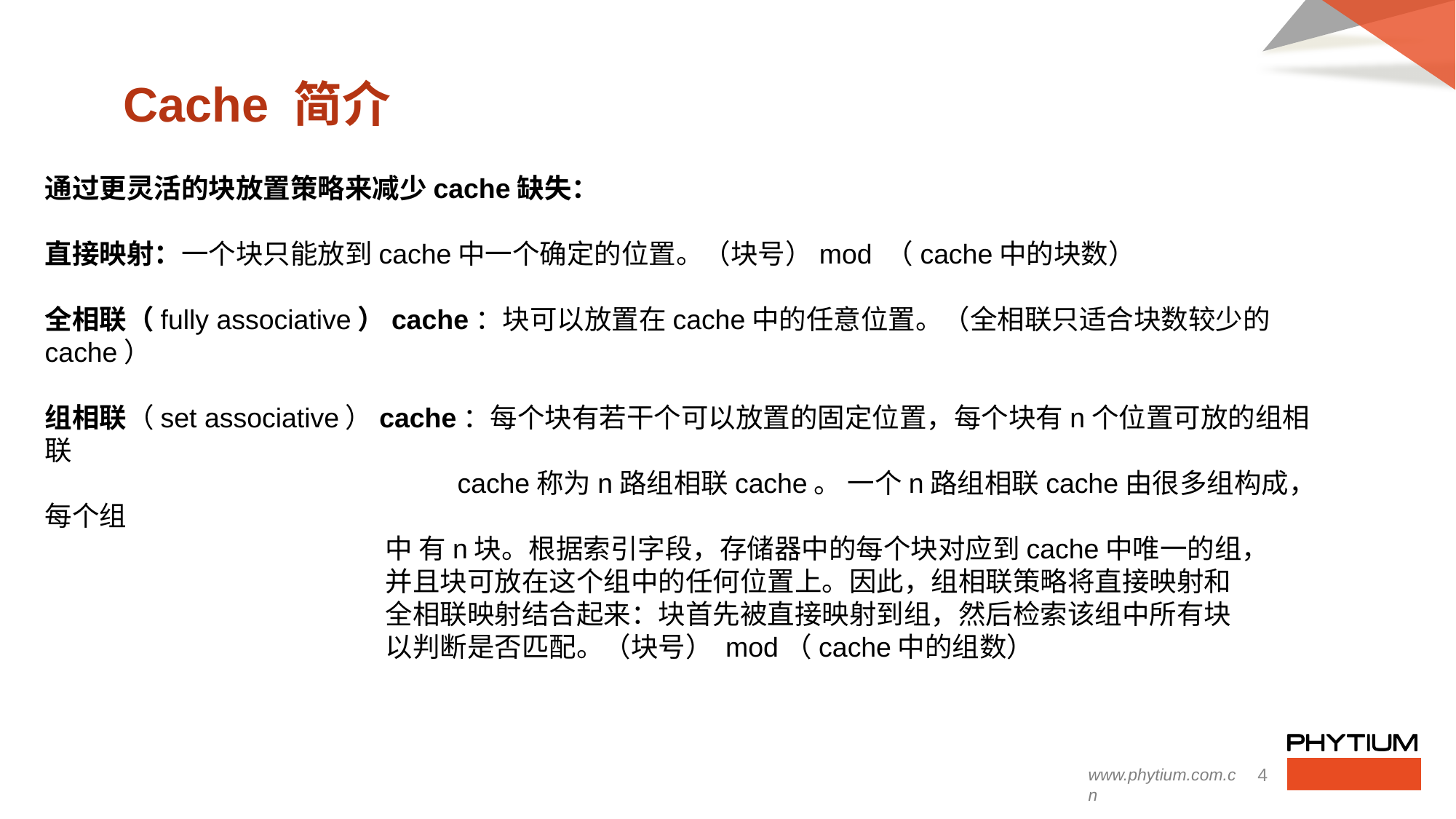

Cache 简介
通过更灵活的块放置策略来减少cache缺失：

直接映射：一个块只能放到cache中一个确定的位置。（块号）mod （cache中的块数）

全相联（fully associative）cache：块可以放置在cache中的任意位置。（全相联只适合块数较少的cache）

组相联（set associative）cache：每个块有若干个可以放置的固定位置，每个块有n个位置可放的组相联
                                                      cache称为n路组相联cache。 一个n路组相联cache由很多组构成，每个组
                                                      中 有n块。根据索引字段，存储器中的每个块对应到cache中唯一的组，
                                                      并且块可放在这个组中的任何位置上。因此，组相联策略将直接映射和
                                                      全相联映射结合起来：块首先被直接映射到组，然后检索该组中所有块
                                                      以判断是否匹配。（块号） mod（cache中的组数）

4